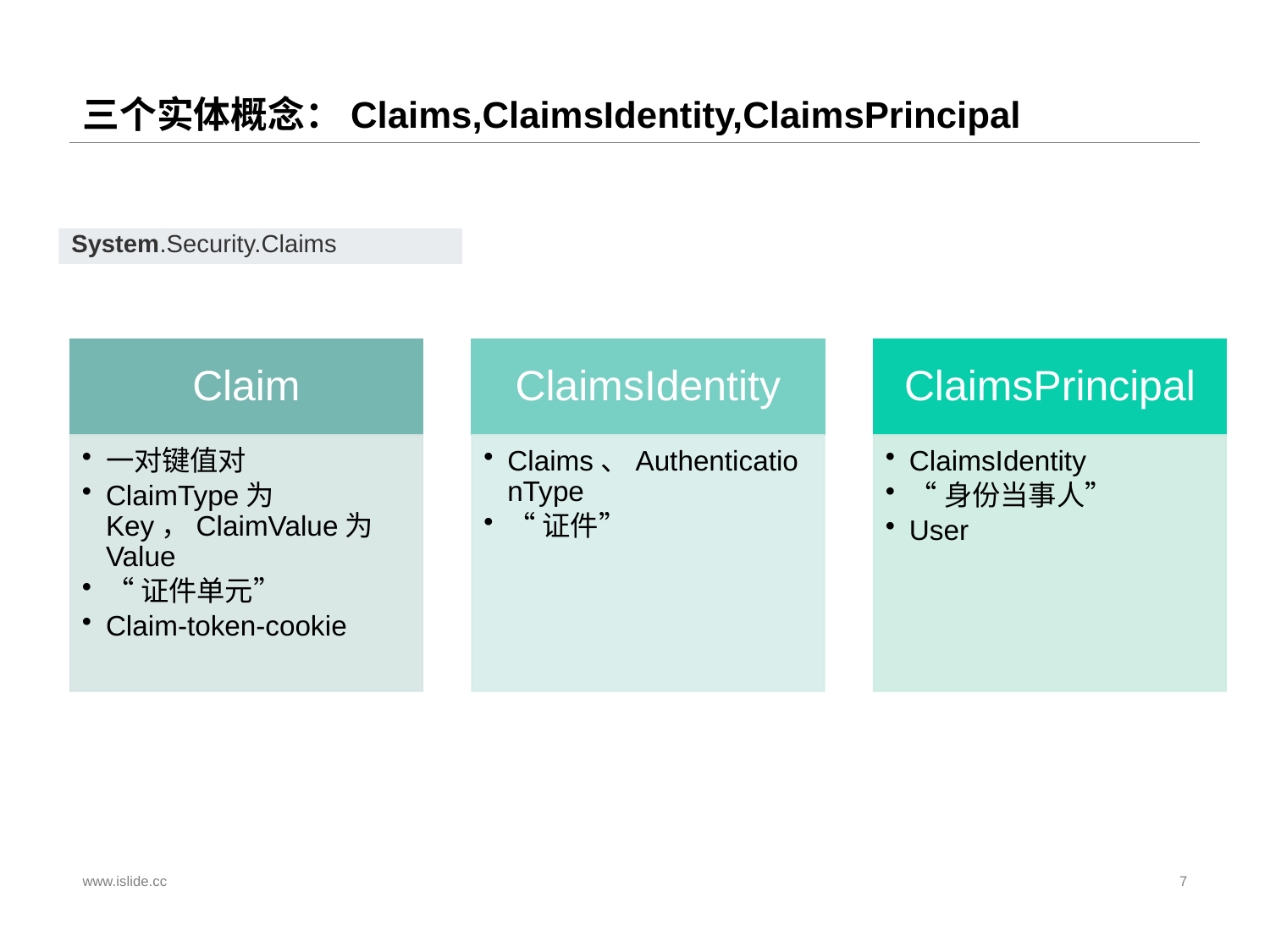

# 三个实体概念：Claims,ClaimsIdentity,ClaimsPrincipal
Claim
一对键值对
ClaimType为Key，ClaimValue为Value
“证件单元”
Claim-token-cookie
ClaimsIdentity
Claims、AuthenticationType
“证件”
ClaimsPrincipal
ClaimsIdentity
“身份当事人”
User

System.Security.Claims
www.islide.cc
7